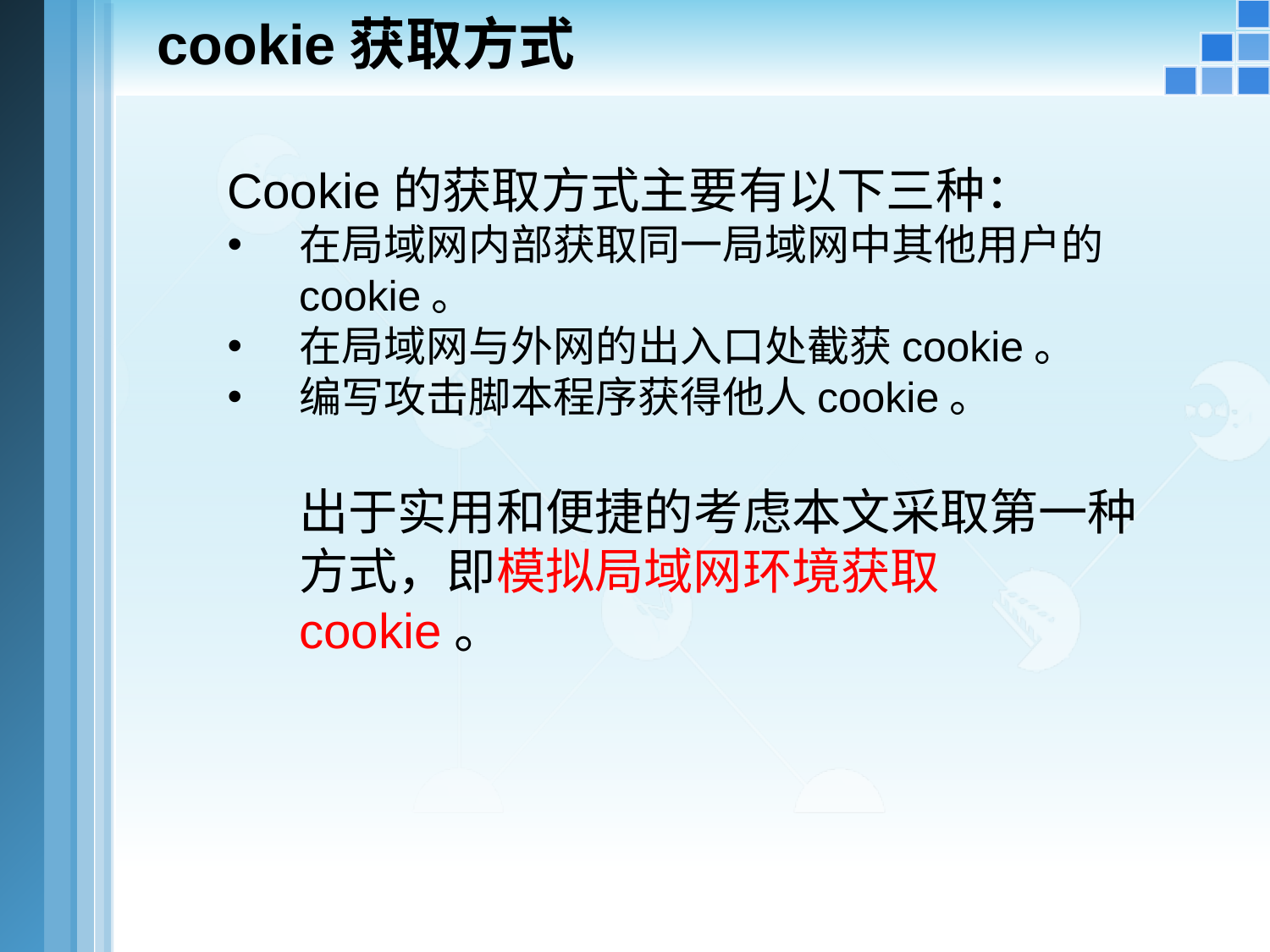

cookie获取方式
Cookie的获取方式主要有以下三种：
在局域网内部获取同一局域网中其他用户的cookie。
在局域网与外网的出入口处截获cookie。
编写攻击脚本程序获得他人cookie。

	出于实用和便捷的考虑本文采取第一种方式，即模拟局域网环境获取cookie。